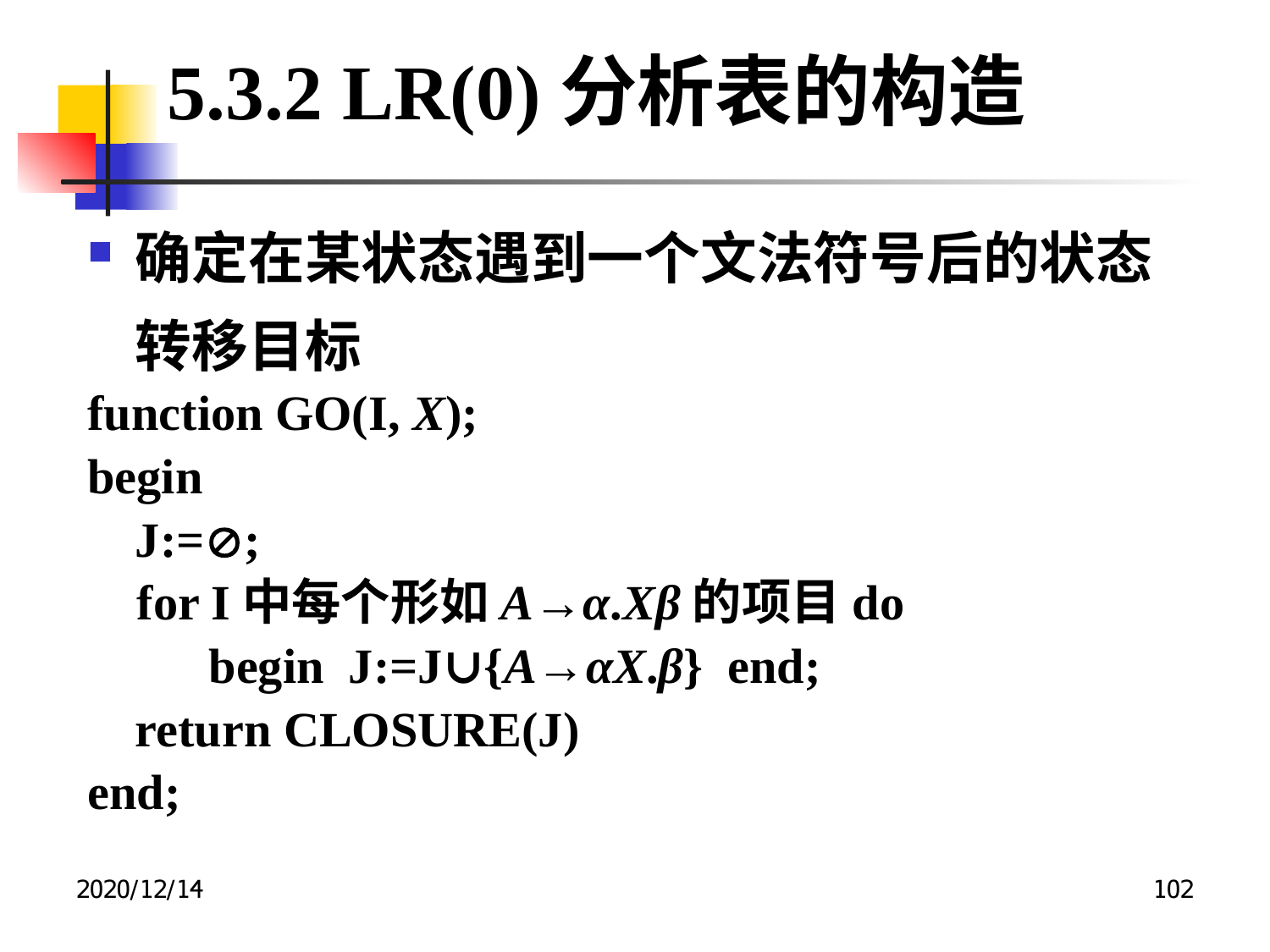

5.3.2 LR(0)分析表的构造
确定在某状态遇到一个文法符号后的状态转移目标
function GO(I, X);
begin
	J:=∅;
    for I中每个形如A→α.Xβ的项目do
	      begin  J:=J∪{A→αX.β}  end;
	return CLOSURE(J)
end;
2020/12/14
102